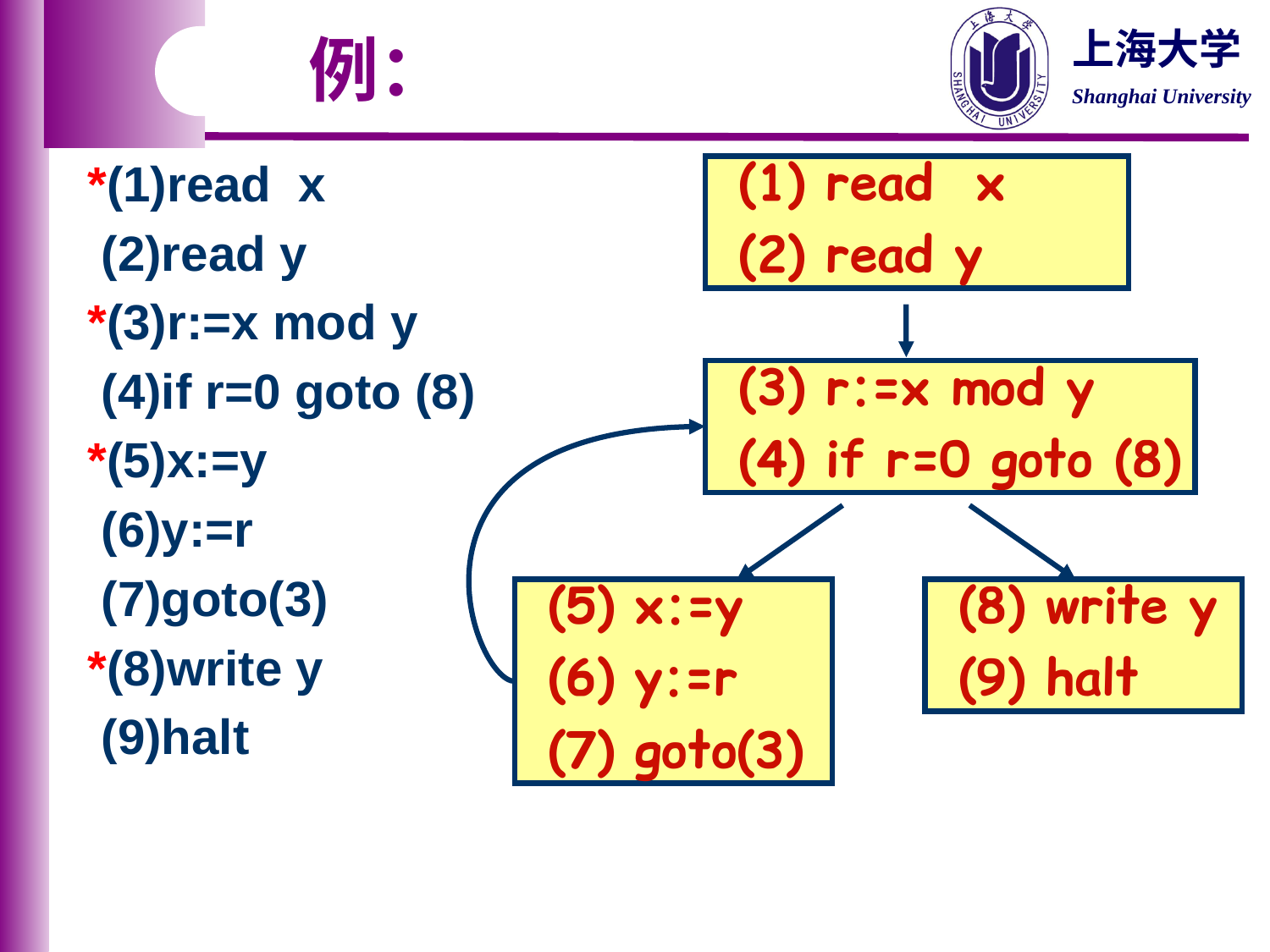

例：
*(1)read  x
 (2)read y
*(3)r:=x mod y
 (4)if r=0 goto (8)
*(5)x:=y
 (6)y:=r
 (7)goto(3)
*(8)write y
 (9)halt

 (1) read  x
 (2) read y

 (3) r:=x mod y
 (4) if r=0 goto (8)

 (5) x:=y
 (6) y:=r
 (7) goto(3)
 (8) write y
 (9) halt